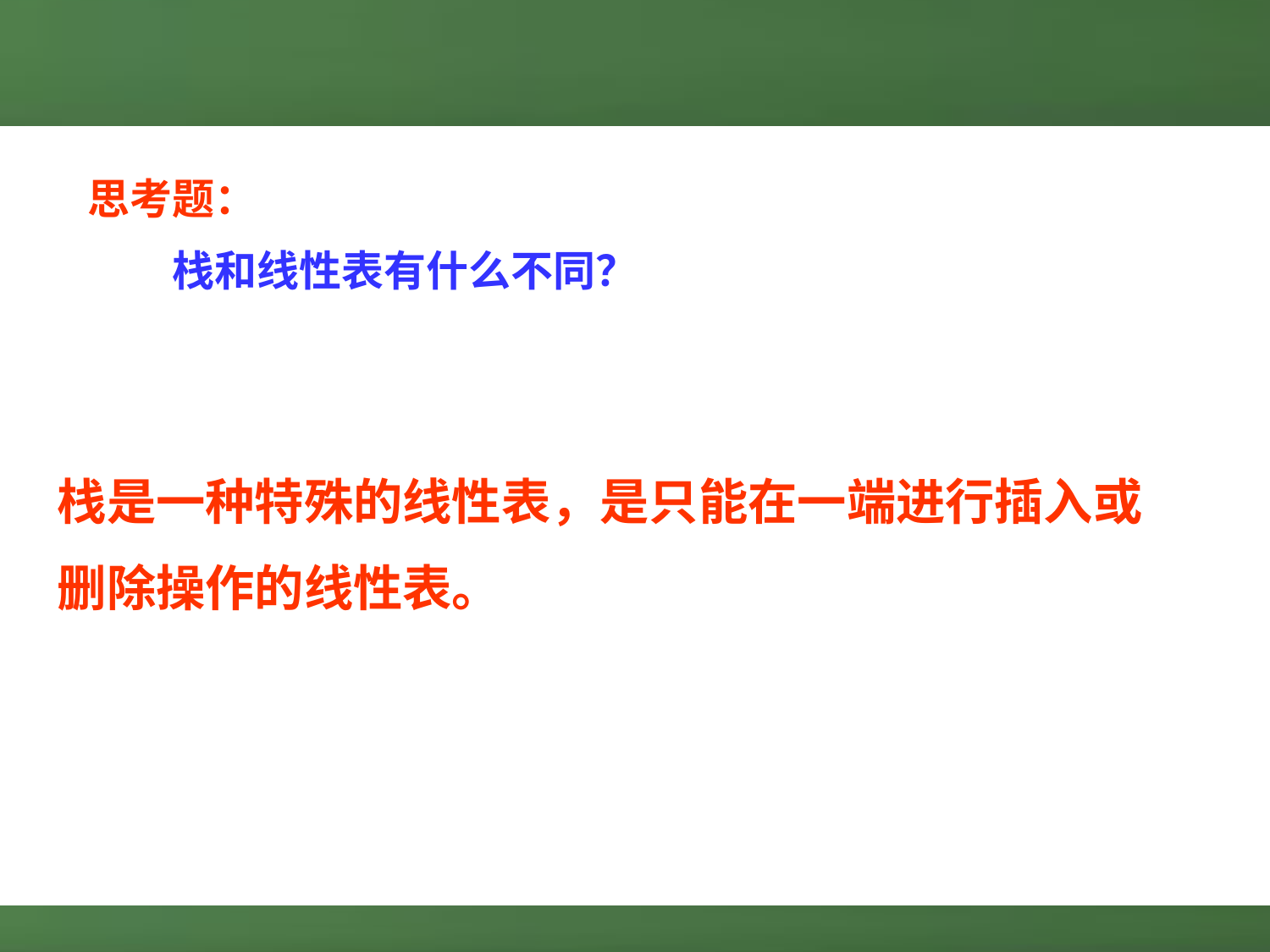

思考题：
　　栈和线性表有什么不同？
栈是一种特殊的线性表，是只能在一端进行插入或
删除操作的线性表。